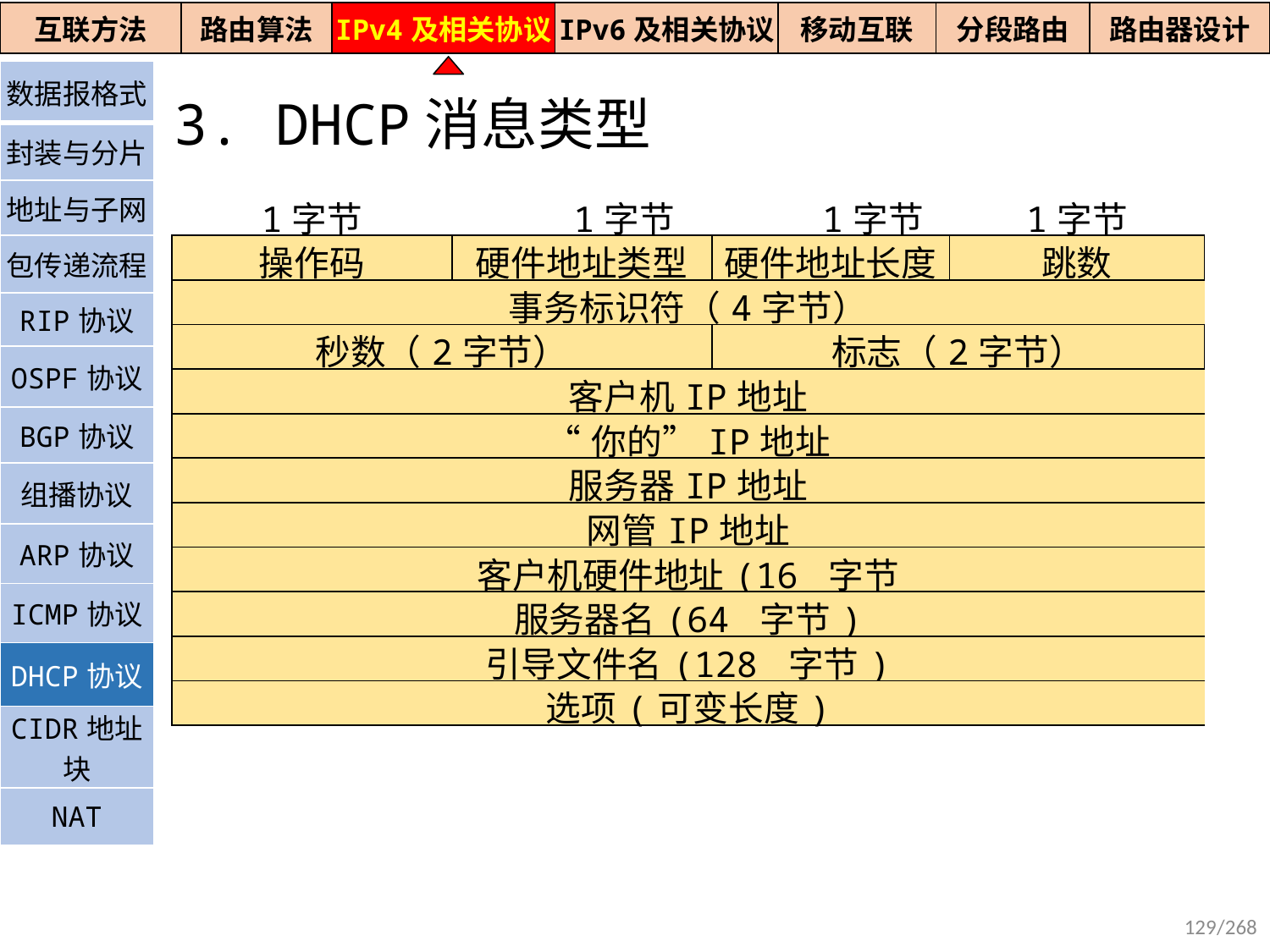

| 互联方法 | 路由算法 | IPv4及相关协议 | IPv6及相关协议 | 移动互联 | 分段路由 | 路由器设计 |
| --- | --- | --- | --- | --- | --- | --- |

| 数据报格式 |
| --- |
| 封装与分片 |
| 地址与子网 |
| 包传递流程 |
| RIP协议 |
| OSPF协议 |
| BGP协议 |
| 组播协议 |
| ARP协议 |
| ICMP协议 |
| DHCP协议 |
| CIDR地址块 |
| NAT |
3. DHCP消息类型
| 1字节 | 1字节 | 1字节 | 1字节 |
| --- | --- | --- | --- |
| 操作码 | 硬件地址类型 | 硬件地址长度 | 跳数 |
| 事务标识符（4字节） | 事务标识符 |  |  |
| 秒数（2字节） |  | 标志（2字节） |  |
| 客户机IP地址 |  |  |  |
| “你的”IP地址 |  |  |  |
| 服务器IP地址 |  |  |  |
| 网管IP地址 |  |  |  |
| 客户机硬件地址(16 字节 |  |  |  |
| 服务器名(64 字节) |  |  |  |
| 引导文件名(128 字节) |  |  |  |
| 选项(可变长度) |  |  |  |
129/268